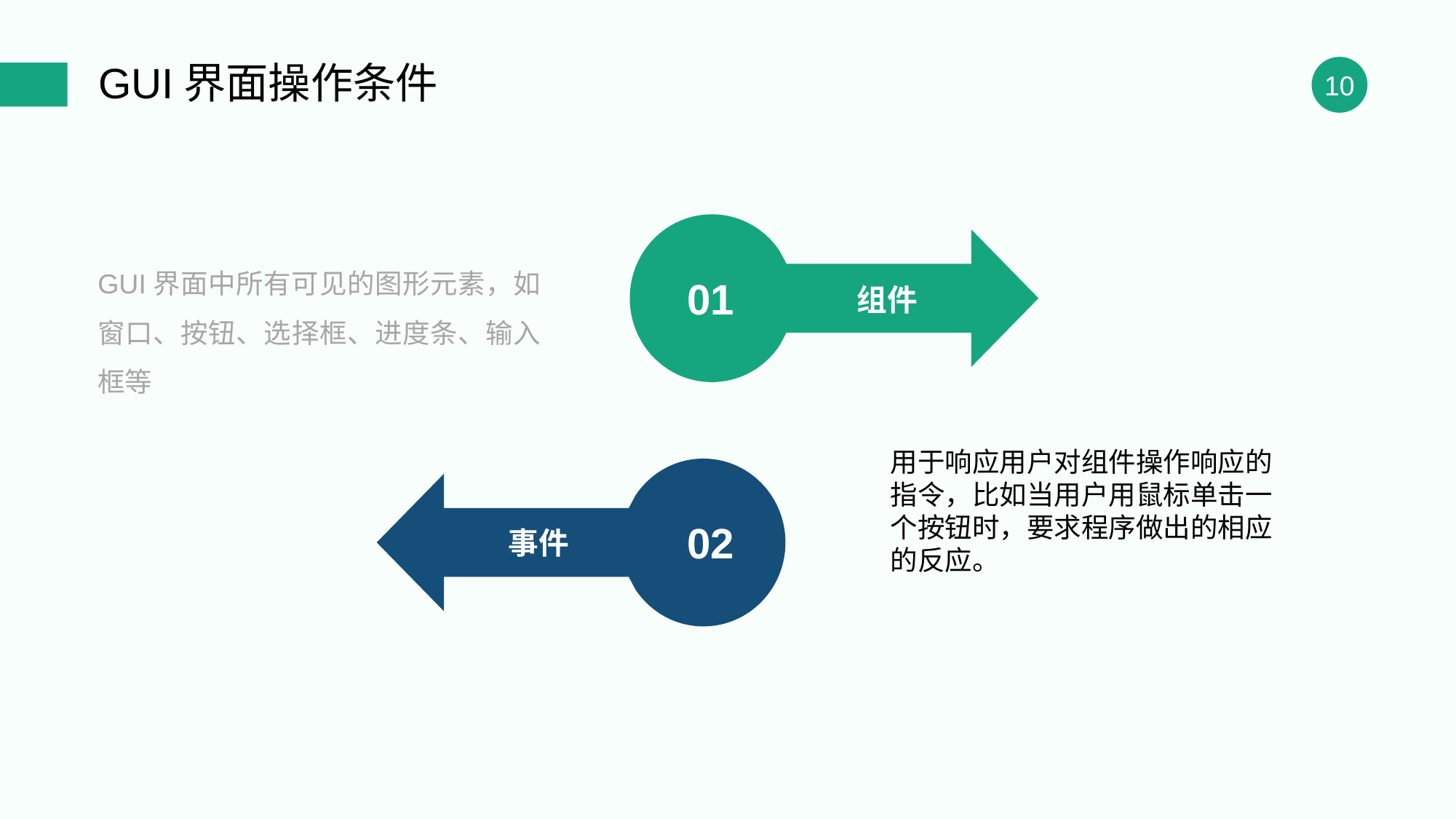

GUI界面操作条件

组件
01
GUI界面中所有可见的图形元素，如窗口、按钮、选择框、进度条、输入框等
用于响应用户对组件操作响应的指令，比如当用户用鼠标单击一个按钮时，要求程序做出的相应的反应。

事件
02